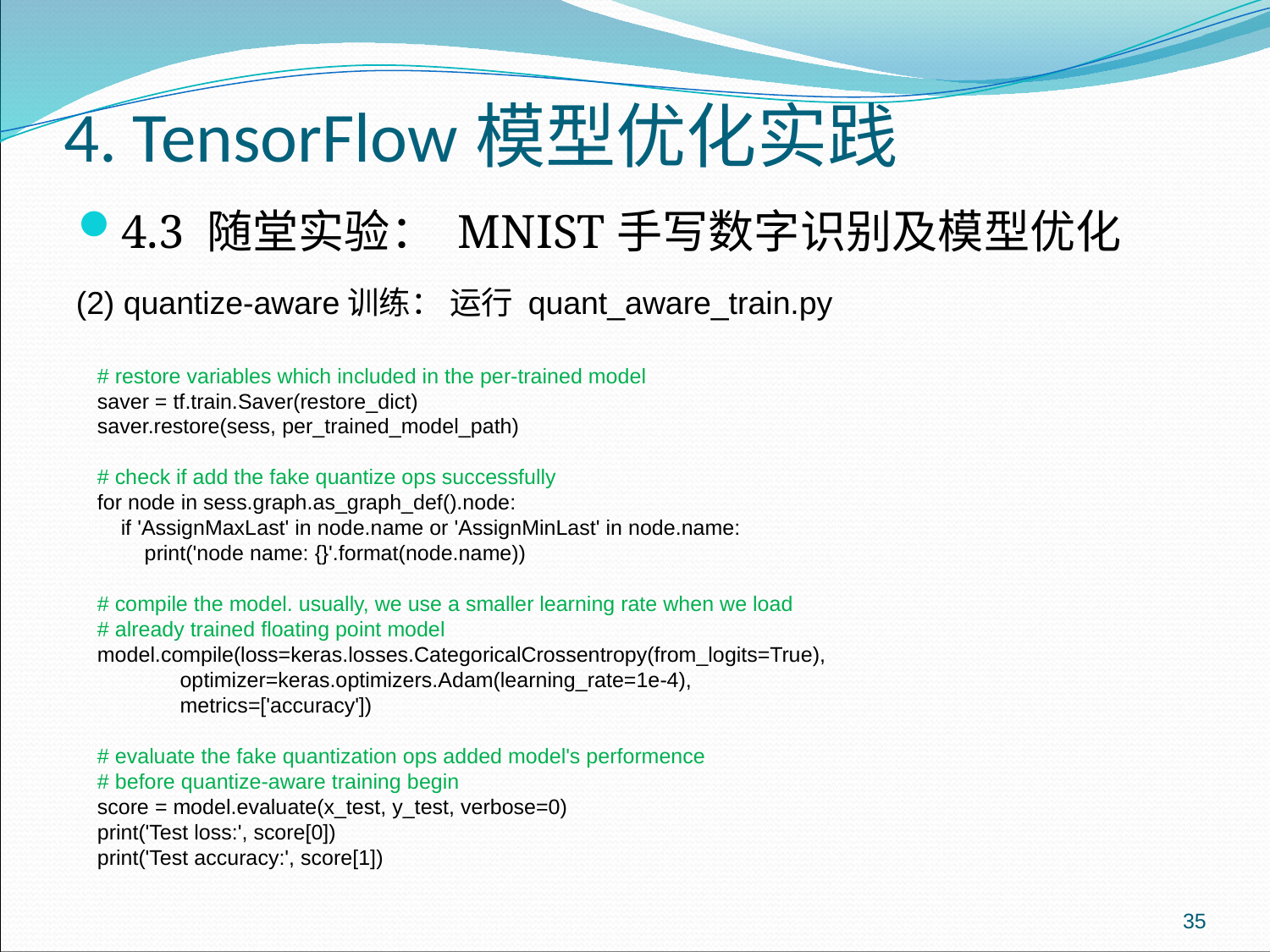

4. TensorFlow模型优化实践
4.3 随堂实验： MNIST手写数字识别及模型优化
(2) quantize-aware训练： 运行 quant_aware_train.py
# restore variables which included in the per-trained model saver = tf.train.Saver(restore_dict) saver.restore(sess, per_trained_model_path) # check if add the fake quantize ops successfully for node in sess.graph.as_graph_def().node: if 'AssignMaxLast' in node.name or 'AssignMinLast' in node.name: print('node name: {}'.format(node.name)) # compile the model. usually, we use a smaller learning rate when we load # already trained floating point model model.compile(loss=keras.losses.CategoricalCrossentropy(from_logits=True), optimizer=keras.optimizers.Adam(learning_rate=1e-4), metrics=['accuracy']) # evaluate the fake quantization ops added model's performence # before quantize-aware training begin score = model.evaluate(x_test, y_test, verbose=0) print('Test loss:', score[0]) print('Test accuracy:', score[1])
35